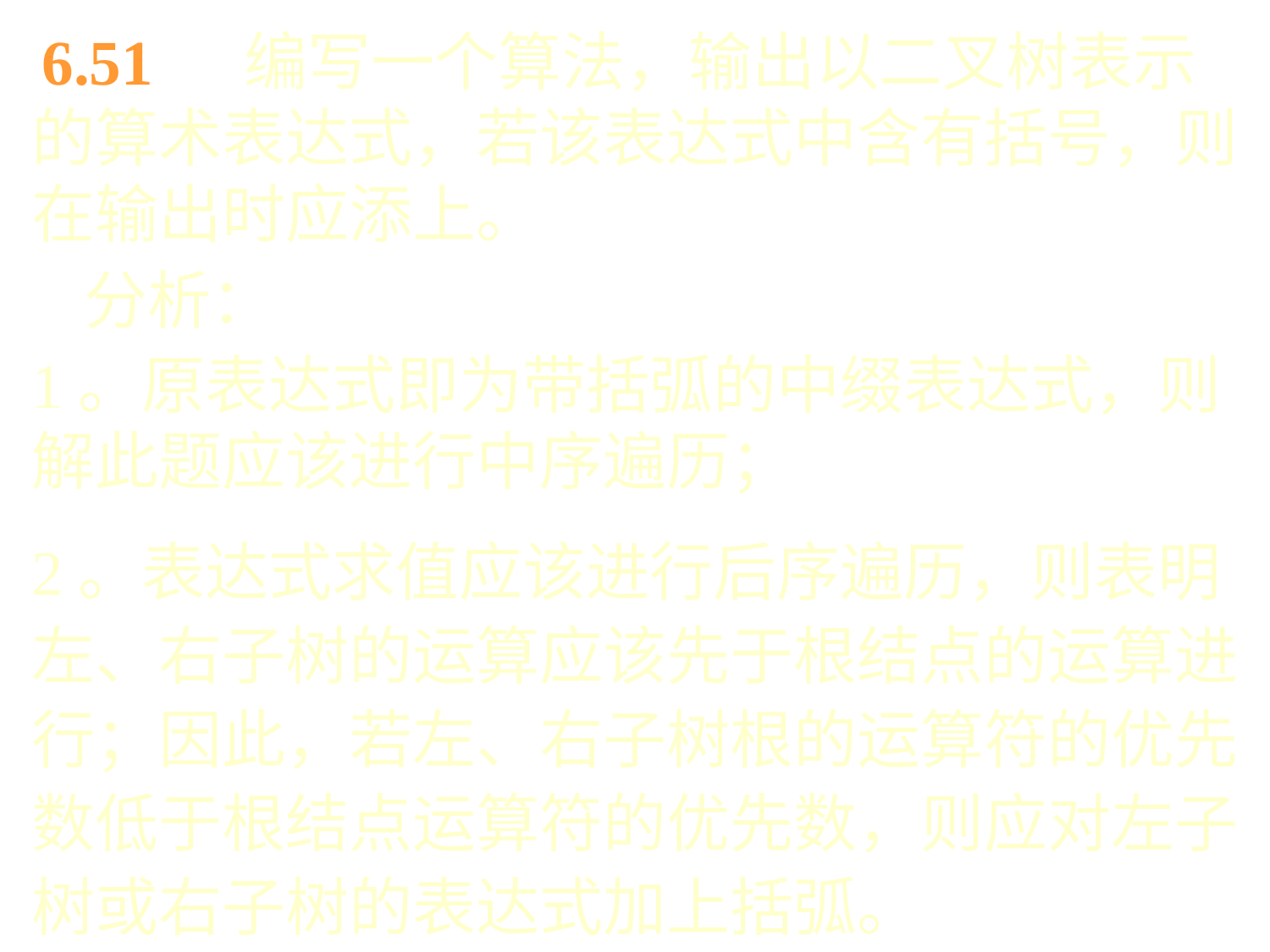

6.51  编写一个算法，输出以二叉树表示的算术表达式，若该表达式中含有括号，则在输出时应添上。

分析：
1。原表达式即为带括弧的中缀表达式，则解此题应该进行中序遍历；
2。表达式求值应该进行后序遍历，则表明左、右子树的运算应该先于根结点的运算进行；因此，若左、右子树根的运算符的优先数低于根结点运算符的优先数，则应对左子树或右子树的表达式加上括弧。